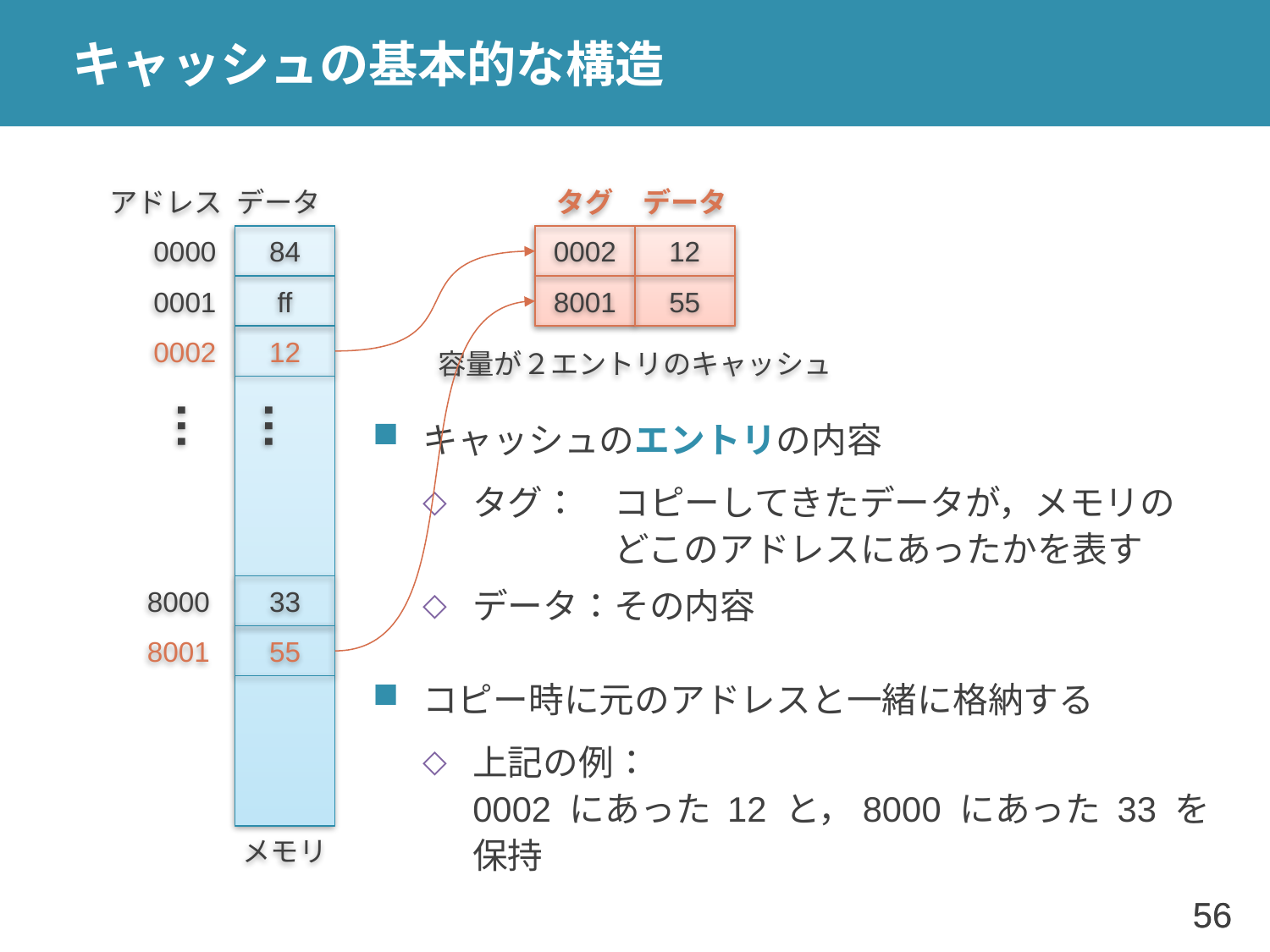

# キャッシュの基本的な構造
アドレス
データ
タグ
データ
0000

84

0002
12
0001
ff
8001
55
0002
12
容量が２エントリのキャッシュ
…
…
キャッシュのエントリの内容
タグ：　コピーしてきたデータが，メモリの
　　　　どこのアドレスにあったかを表す
データ：その内容
コピー時に元のアドレスと一緒に格納する
上記の例：
0002 にあった 12 と，8000 にあった 33 を保持
8000
33
8001
55
メモリ